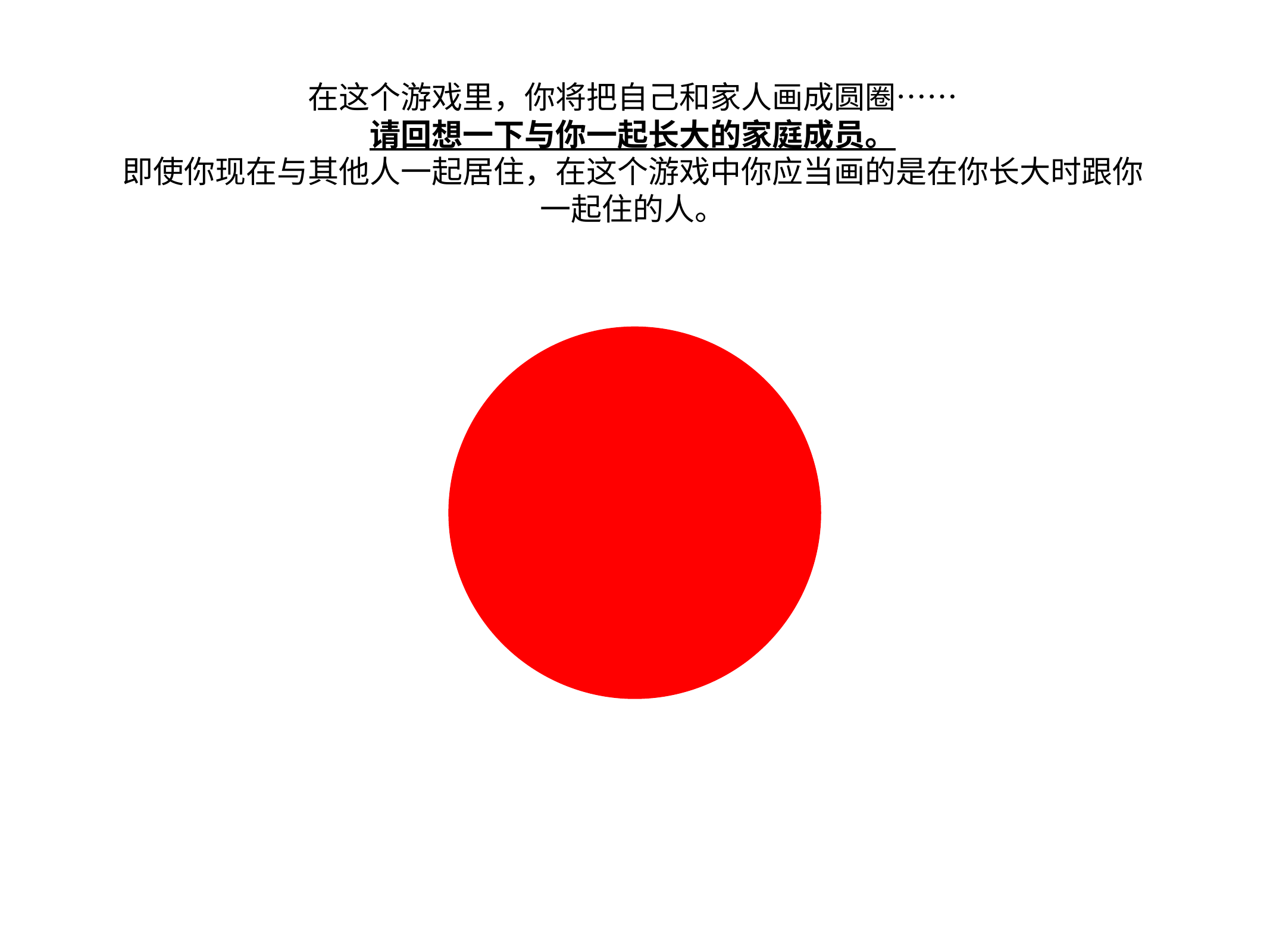

在这个游戏里，你将把自己和家人画成圆圈……
请回想一下与你一起长大的家庭成员。
即使你现在与其他人一起居住，在这个游戏中你应当画的是在你长大时跟你一起住的人。